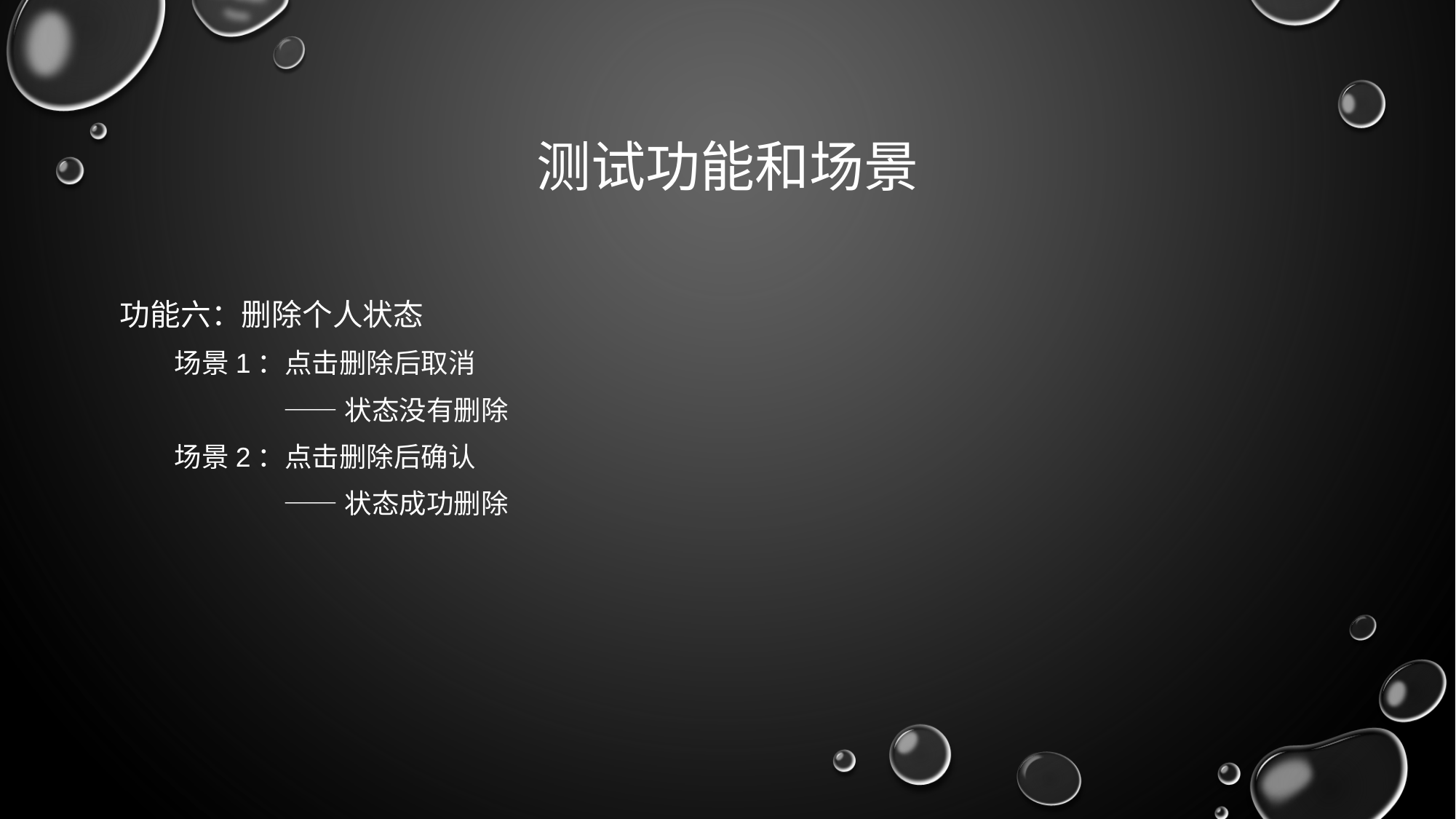

# 测试功能和场景
功能六：删除个人状态
场景1：点击删除后取消
	——状态没有删除
场景2：点击删除后确认
	——状态成功删除